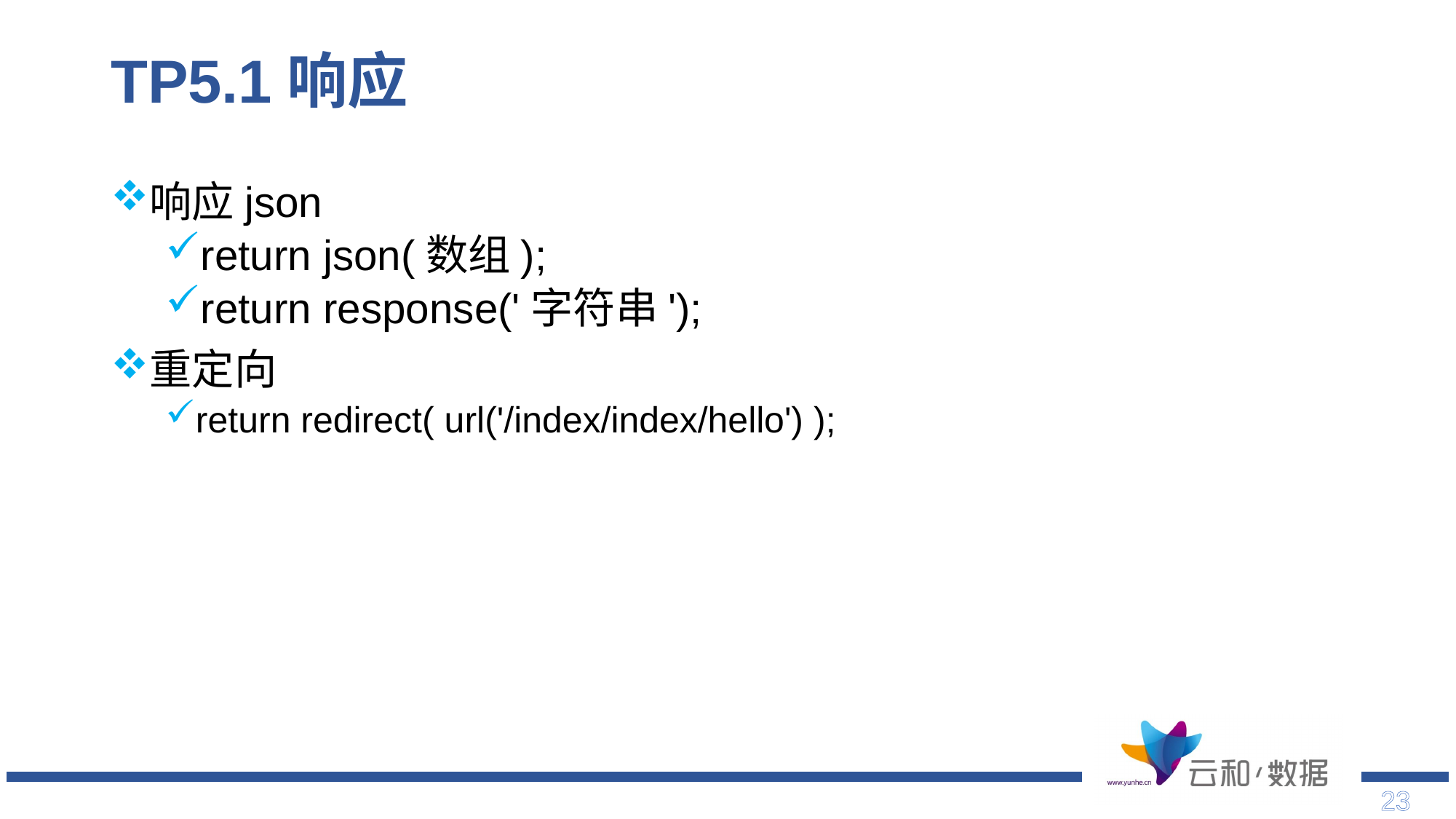

# TP5.1响应
响应json
return json(数组);
return response('字符串');
重定向
return redirect( url('/index/index/hello') );